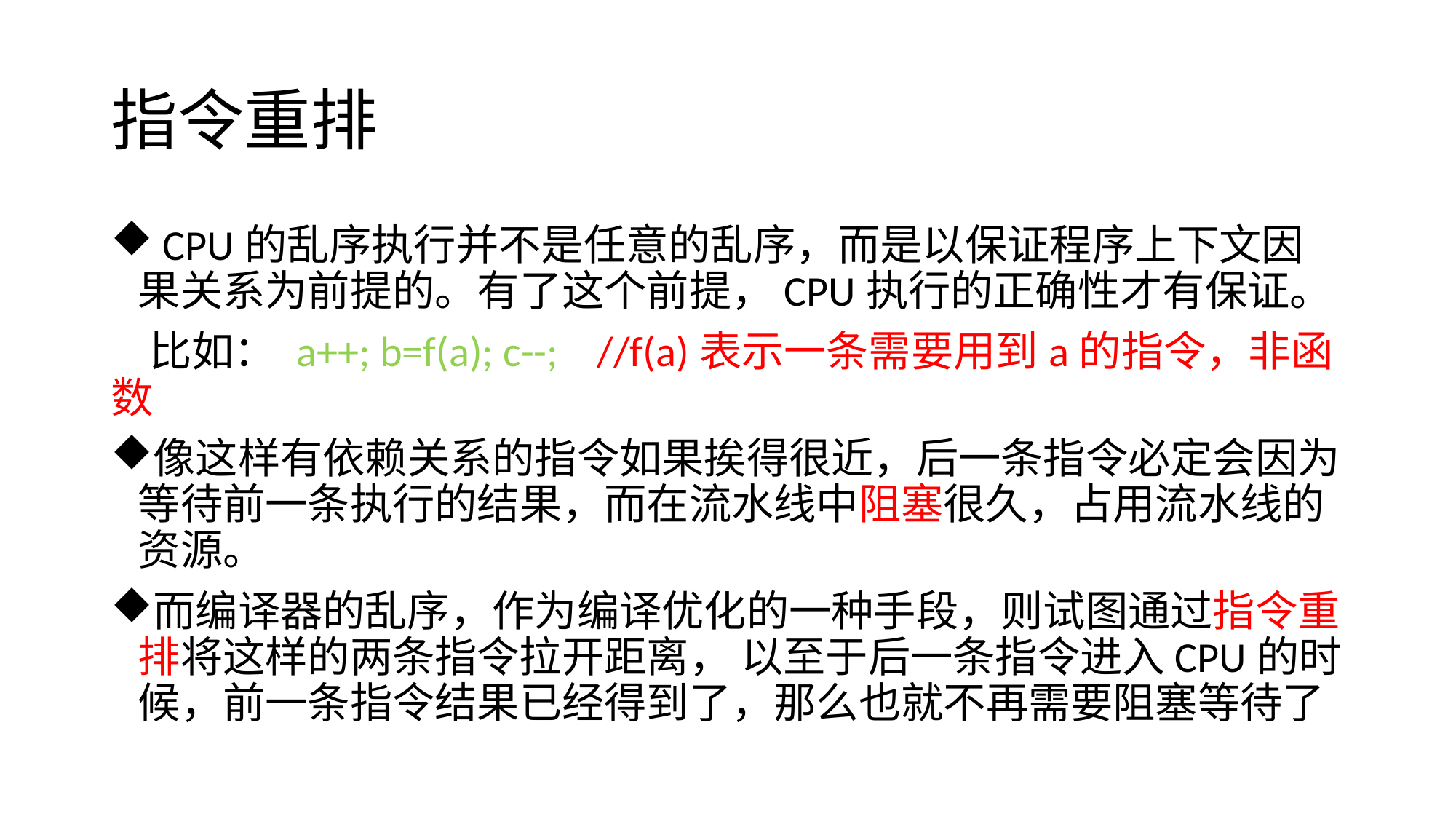

# 指令重排
 CPU的乱序执行并不是任意的乱序，而是以保证程序上下文因果关系为前提的。有了这个前提，CPU执行的正确性才有保证。
   比如： a++; b=f(a); c--;    //f(a)表示一条需要用到a的指令，非函数
像这样有依赖关系的指令如果挨得很近，后一条指令必定会因为等待前一条执行的结果，而在流水线中阻塞很久，占用流水线的资源。
而编译器的乱序，作为编译优化的一种手段，则试图通过指令重排将这样的两条指令拉开距离， 以至于后一条指令进入CPU的时候，前一条指令结果已经得到了，那么也就不再需要阻塞等待了